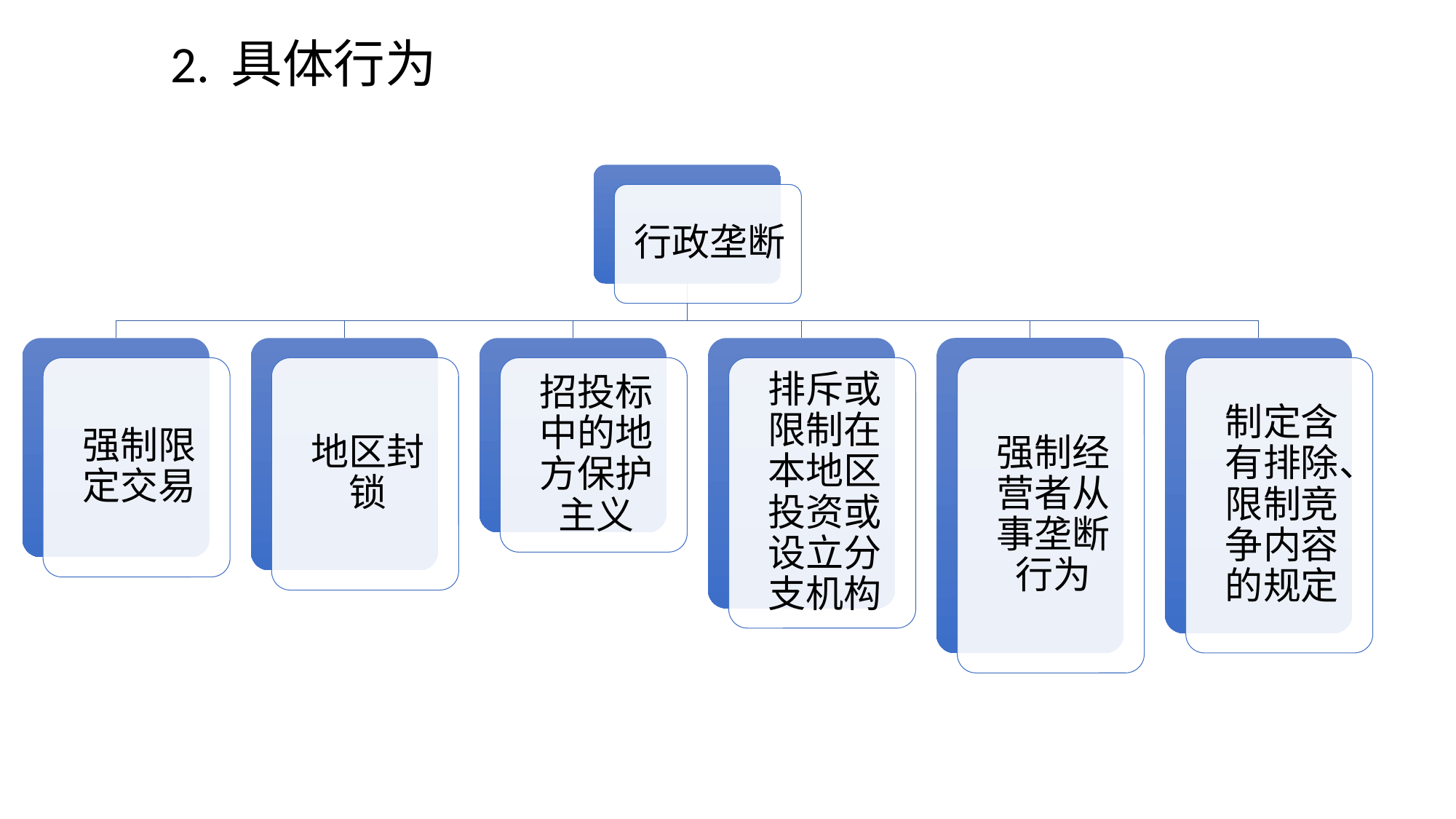

# 2. 具体行为
行政垄断
强制限定交易
地区封锁
招投标中的地方保护主义
排斥或限制在本地区投资或设立分支机构
强制经营者从事垄断行为
制定含有排除、限制竞争内容的规定